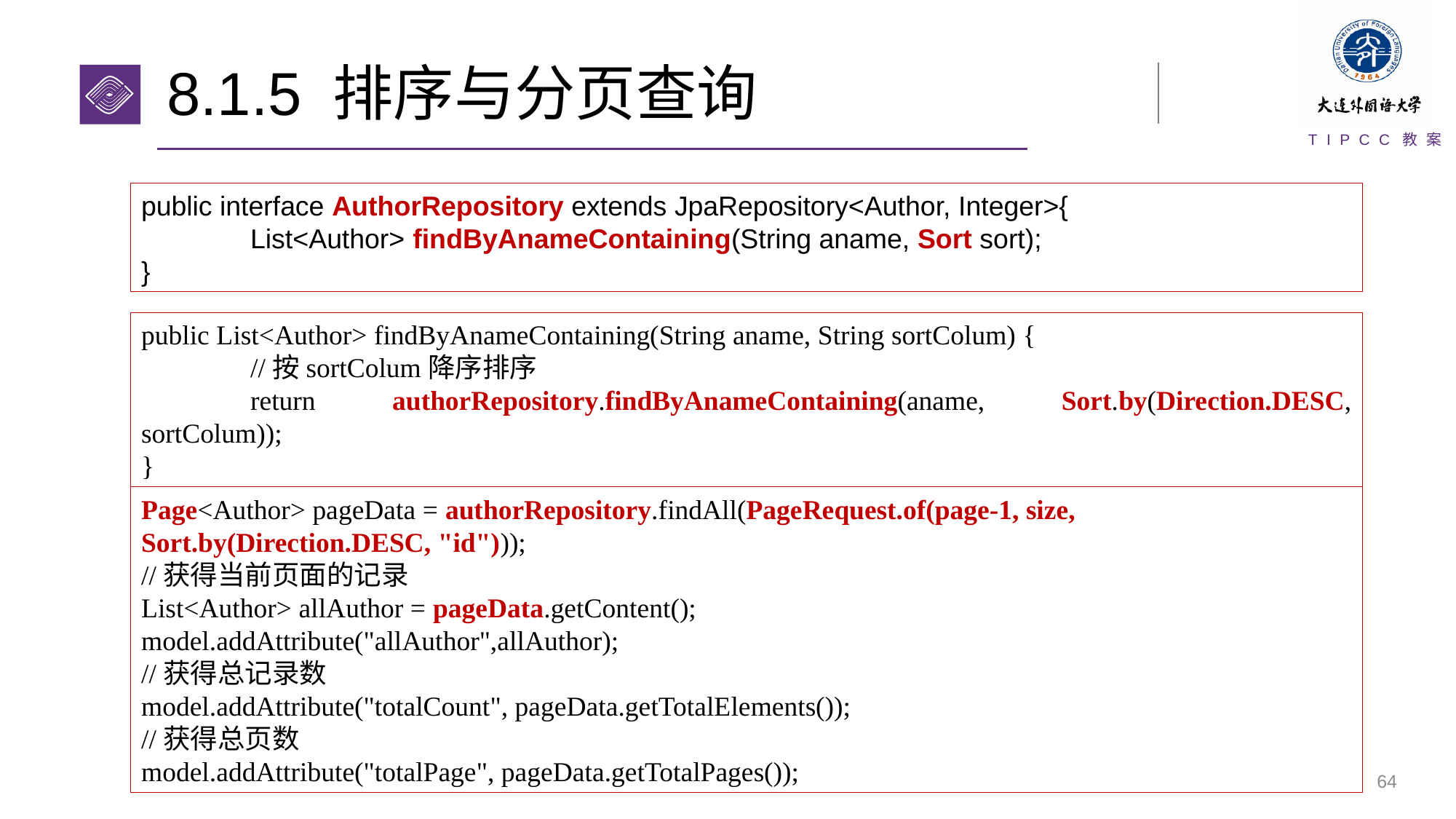

# 8.1.5 排序与分页查询
public interface AuthorRepository extends JpaRepository<Author, Integer>{
	List<Author> findByAnameContaining(String aname, Sort sort);
}
public List<Author> findByAnameContaining(String aname, String sortColum) {
	//按sortColum降序排序
	return authorRepository.findByAnameContaining(aname, Sort.by(Direction.DESC, sortColum));
}
Page<Author> pageData = authorRepository.findAll(PageRequest.of(page-1, size, Sort.by(Direction.DESC, "id")));
//获得当前页面的记录
List<Author> allAuthor = pageData.getContent();
model.addAttribute("allAuthor",allAuthor);
//获得总记录数
model.addAttribute("totalCount", pageData.getTotalElements());
//获得总页数
model.addAttribute("totalPage", pageData.getTotalPages());
64